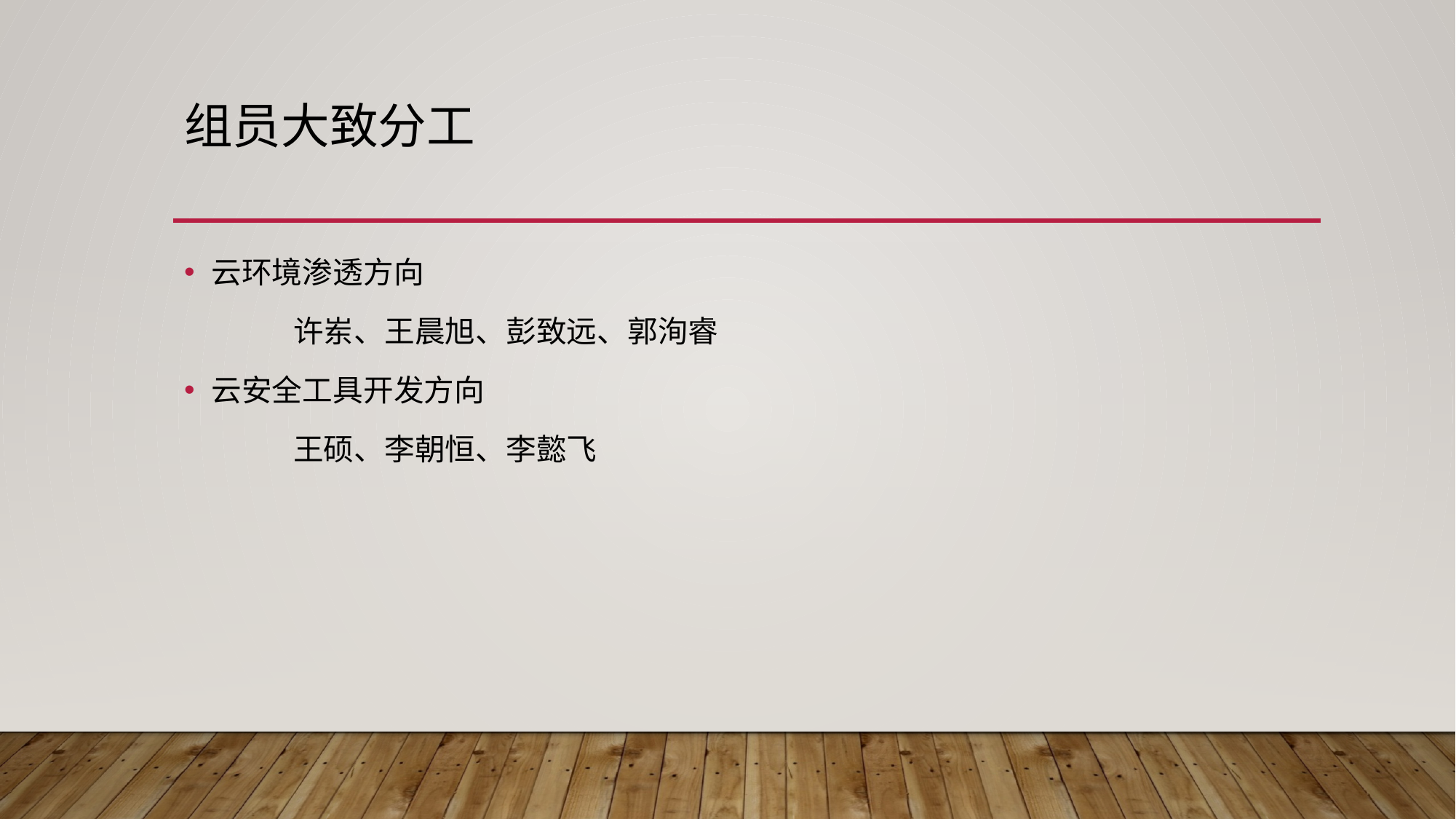

# 组员大致分工
云环境渗透方向
	许岽、王晨旭、彭致远、郭洵睿
云安全工具开发方向
	王硕、李朝恒、李懿飞